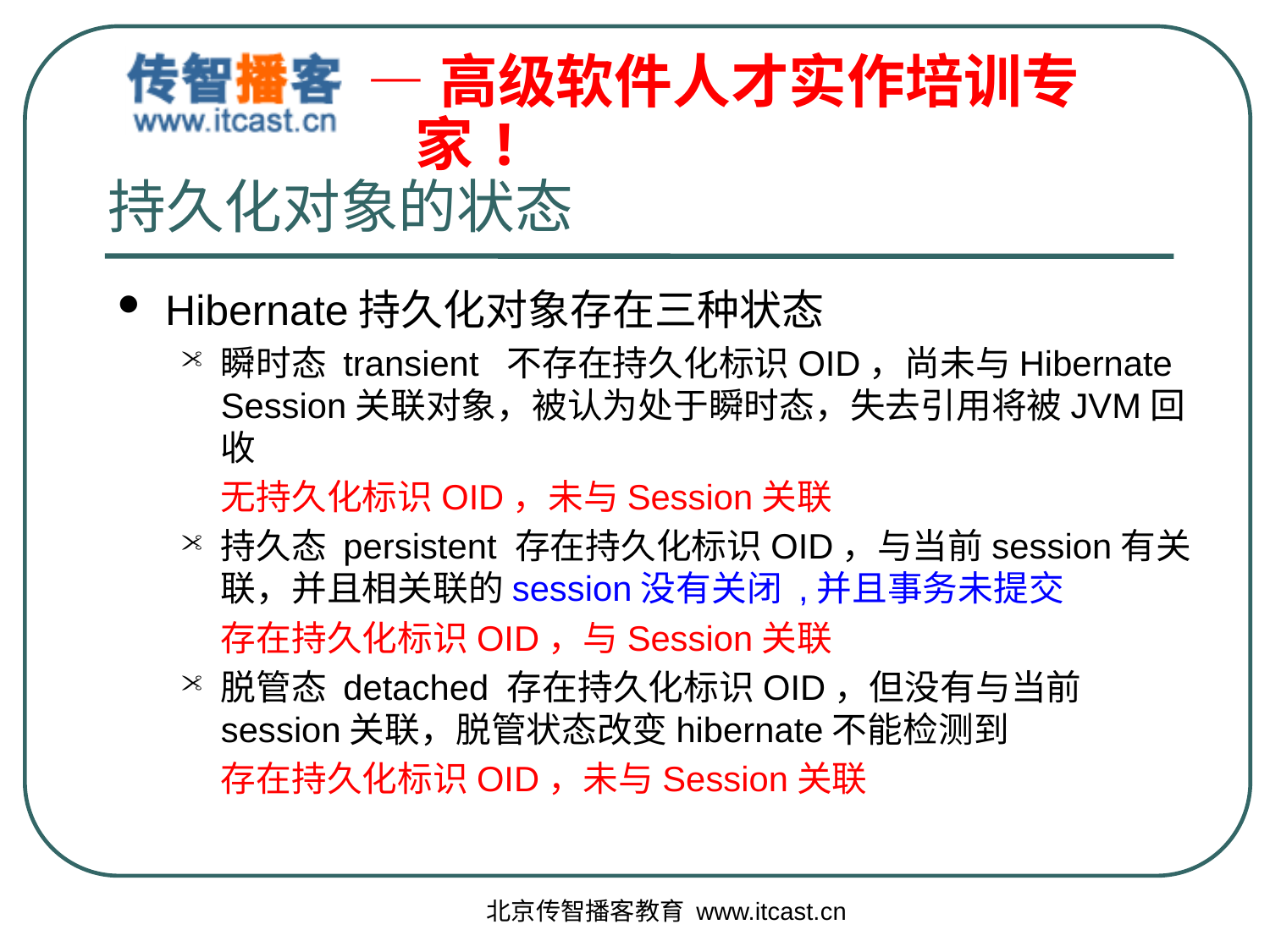

# 持久化对象的状态
Hibernate持久化对象存在三种状态
瞬时态 transient  不存在持久化标识OID，尚未与Hibernate Session关联对象，被认为处于瞬时态，失去引用将被JVM回收
	无持久化标识OID，未与Session关联
持久态 persistent 存在持久化标识OID，与当前session有关联，并且相关联的session没有关闭 ,并且事务未提交
	存在持久化标识OID，与Session关联
脱管态 detached 存在持久化标识OID，但没有与当前session关联，脱管状态改变hibernate不能检测到
	存在持久化标识OID，未与Session关联

北京传智播客教育 www.itcast.cn